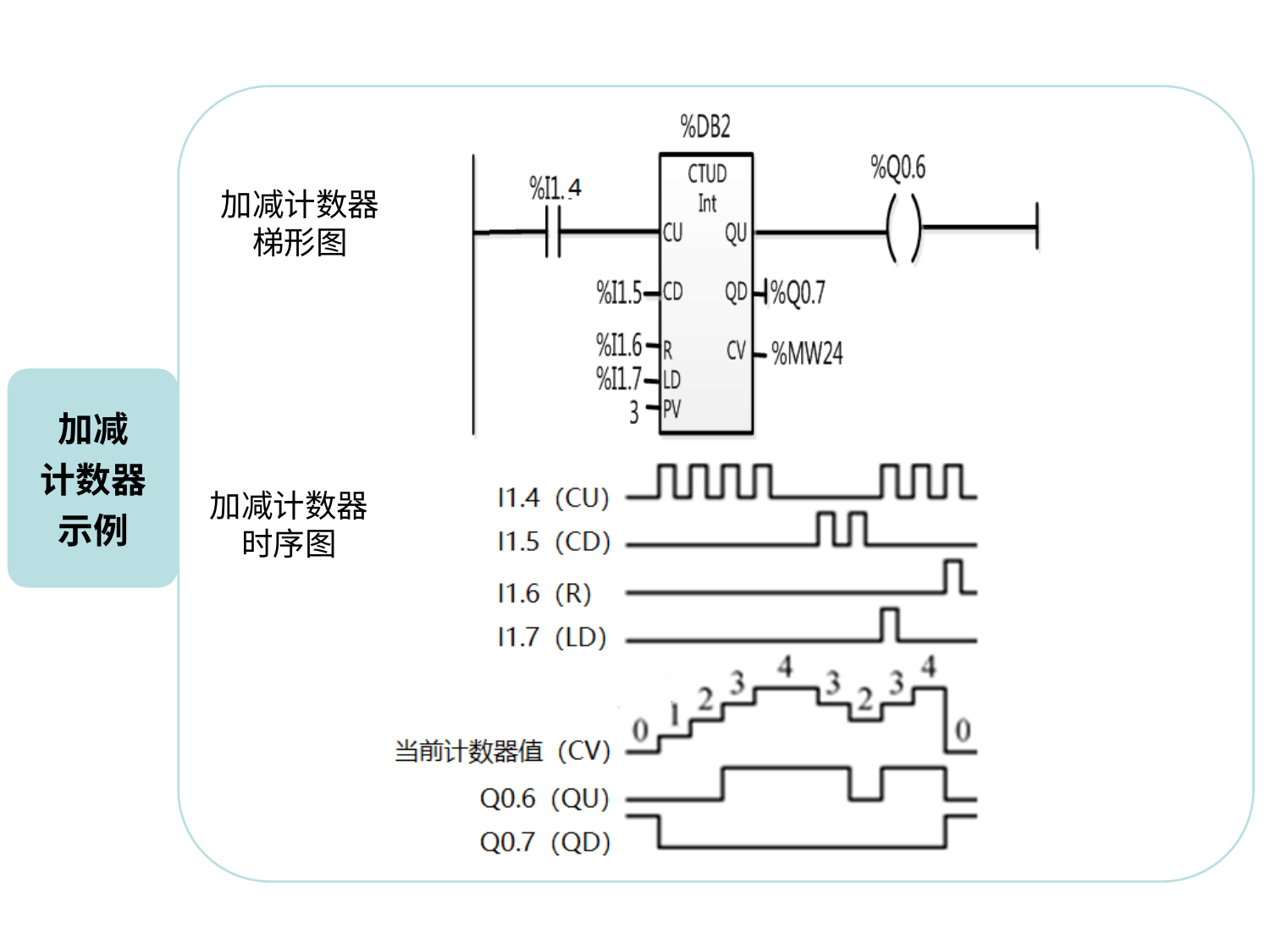

# 加减计数器 梯形图

加减 计数器 示例

加减计数器 时序图